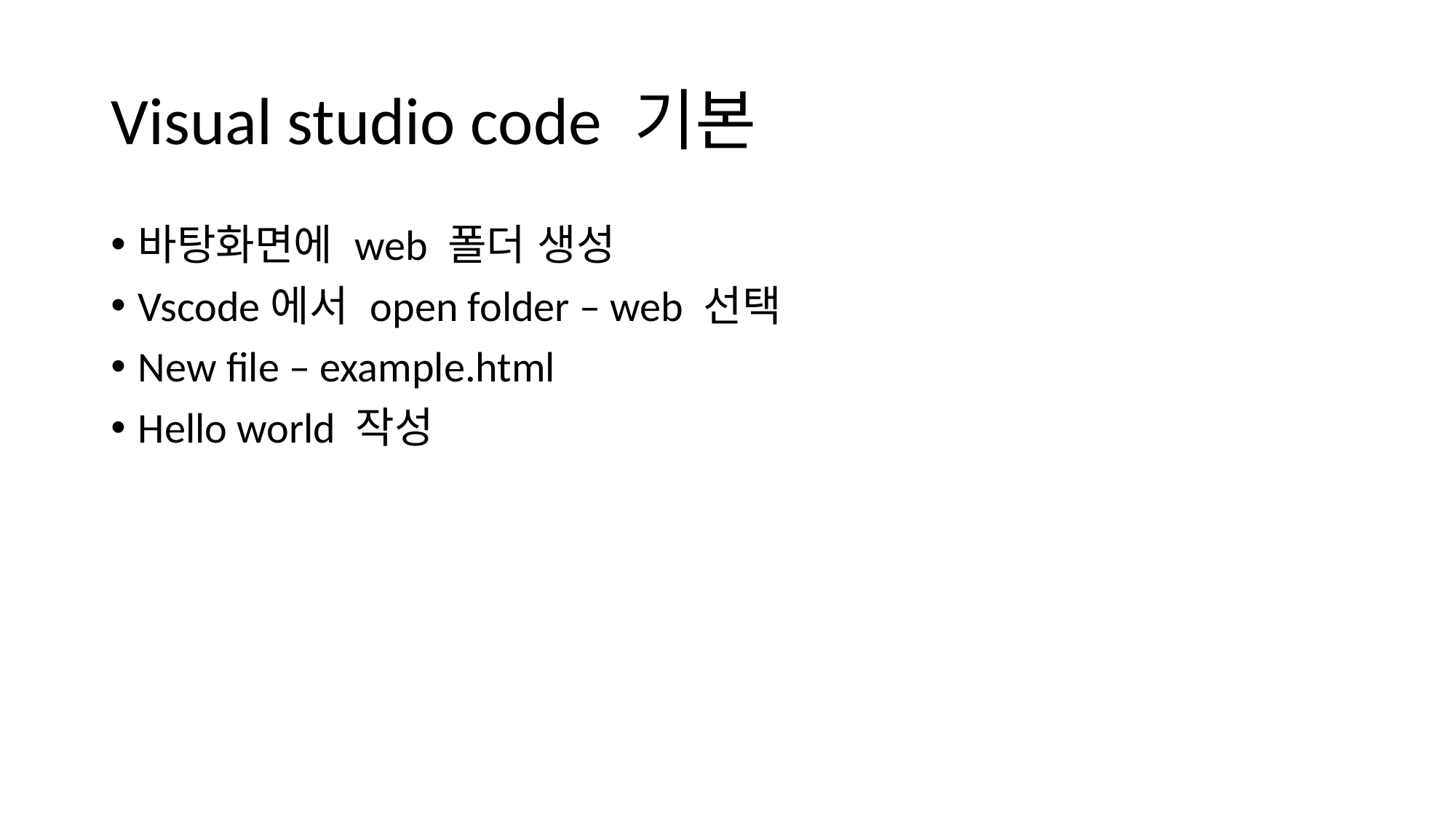

# Visual studio code 기본
바탕화면에 web 폴더 생성
Vscode에서 open folder – web 선택
New file – example.html
Hello world 작성